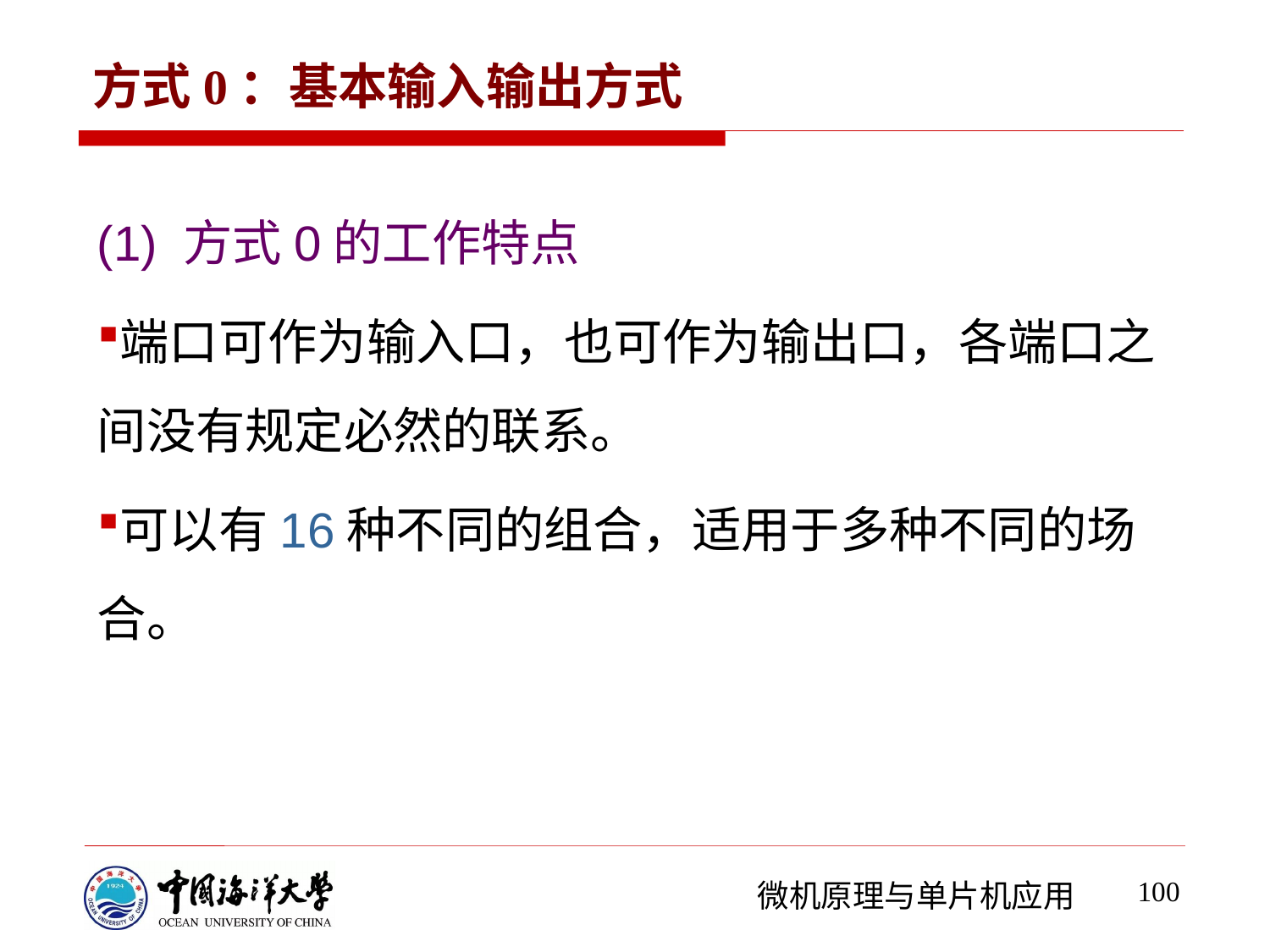

# 方式0：基本输入输出方式
(1) 方式0的工作特点
端口可作为输入口，也可作为输出口，各端口之间没有规定必然的联系。
可以有16种不同的组合，适用于多种不同的场合。
100